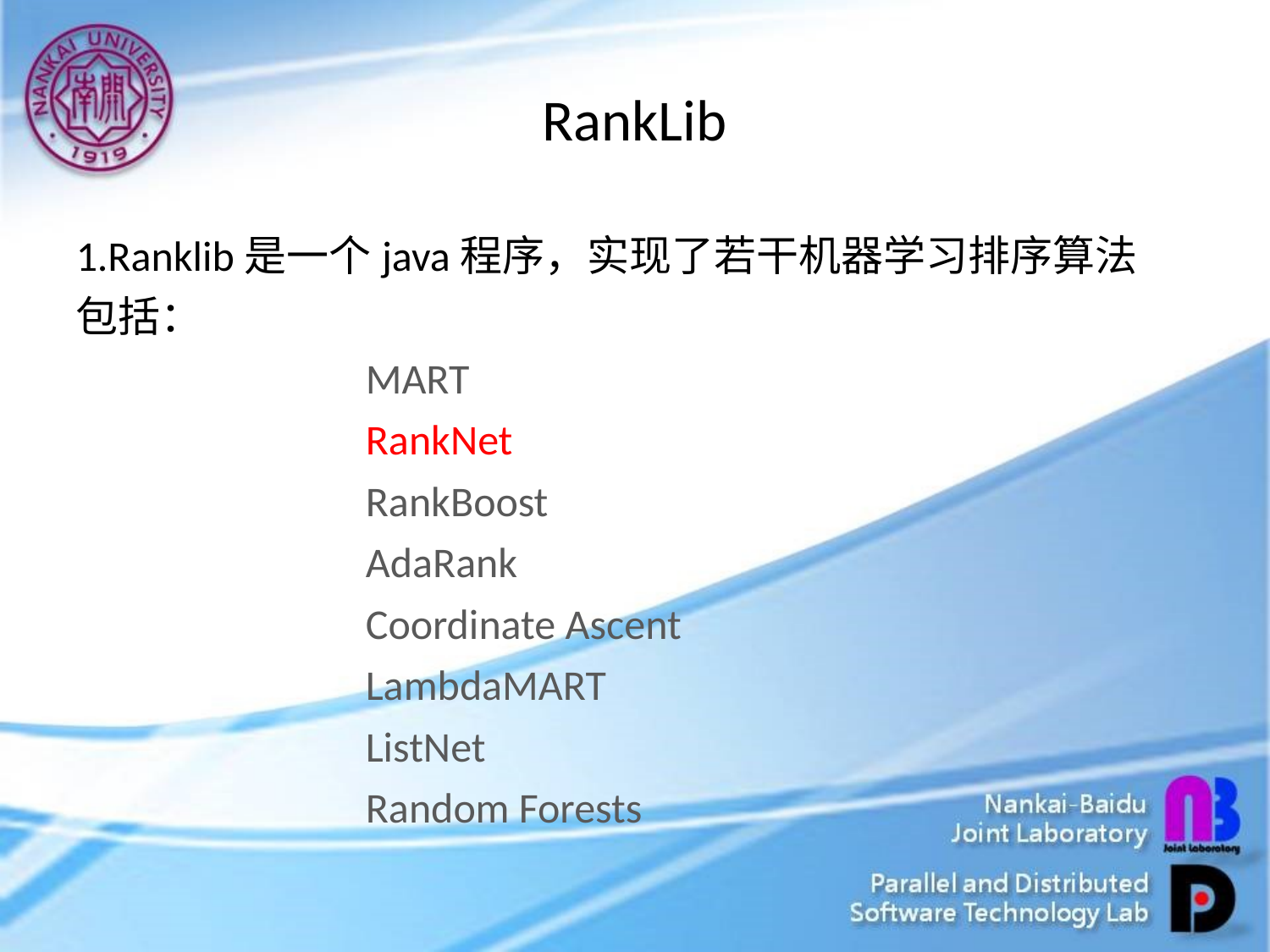

# RankLib
1.Ranklib是一个java程序，实现了若干机器学习排序算法
包括：
			MART
			RankNet
			RankBoost
			AdaRank
			Coordinate Ascent
			LambdaMART
			ListNet
			Random Forests